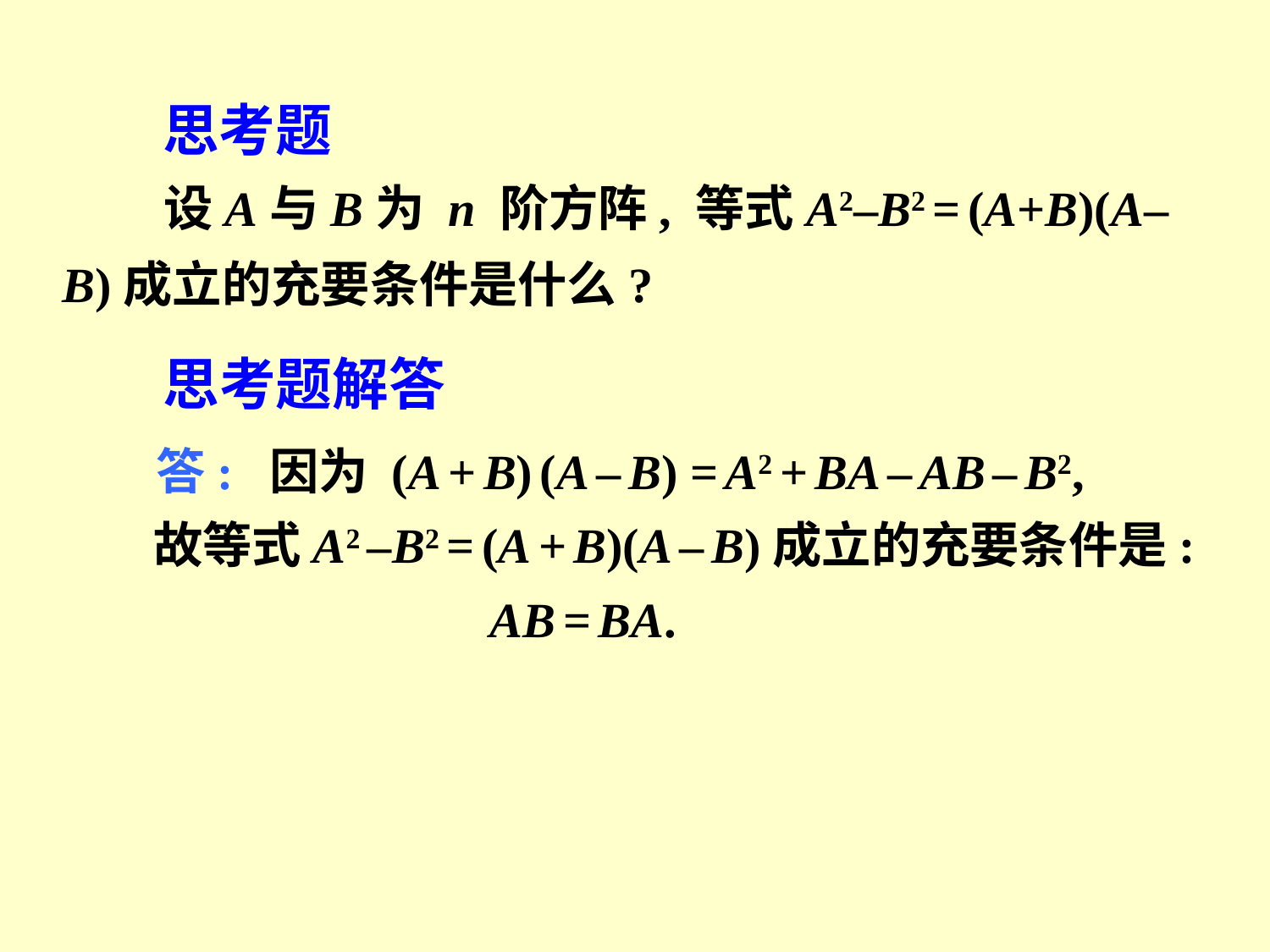

思考题
        设A与B为 n 阶方阵, 等式A2–B2 = (A+B)(A–B)成立的充要条件是什么?
思考题解答
答:  因为 (A + B) (A – B) = A2 + BA – AB – B2,
故等式A2 –B2 = (A + B)(A – B)成立的充要条件是:
AB = BA.